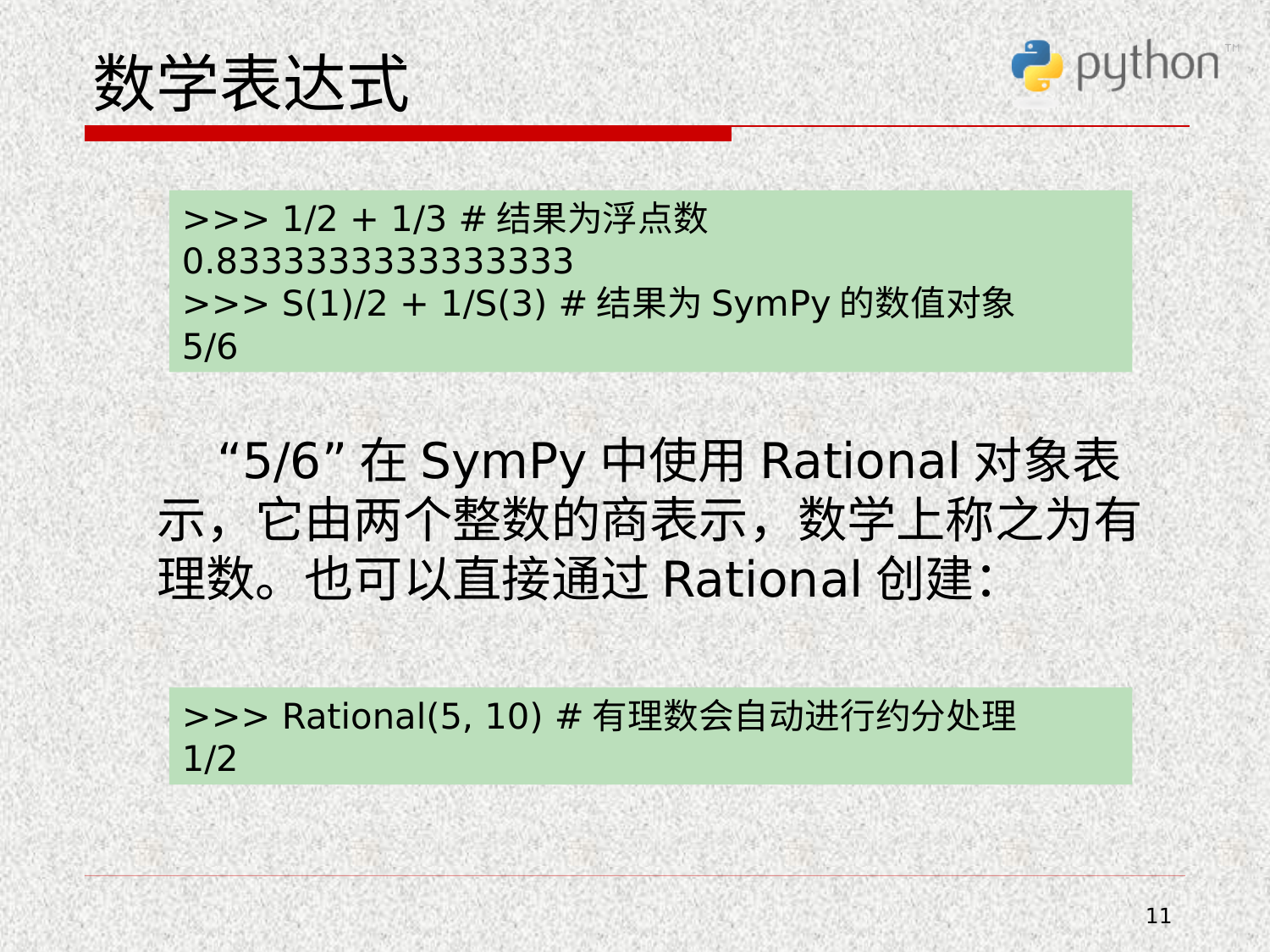

# 数学表达式

        “5/6”在SymPy中使用Rational对象表示，它由两个整数的商表示，数学上称之为有理数。也可以直接通过Rational创建：

>>> 1/2 + 1/3 #结果为浮点数
0.8333333333333333
>>> S(1)/2 + 1/S(3) #结果为SymPy的数值对象
5/6
>>> Rational(5, 10) #有理数会自动进行约分处理
1/2
11